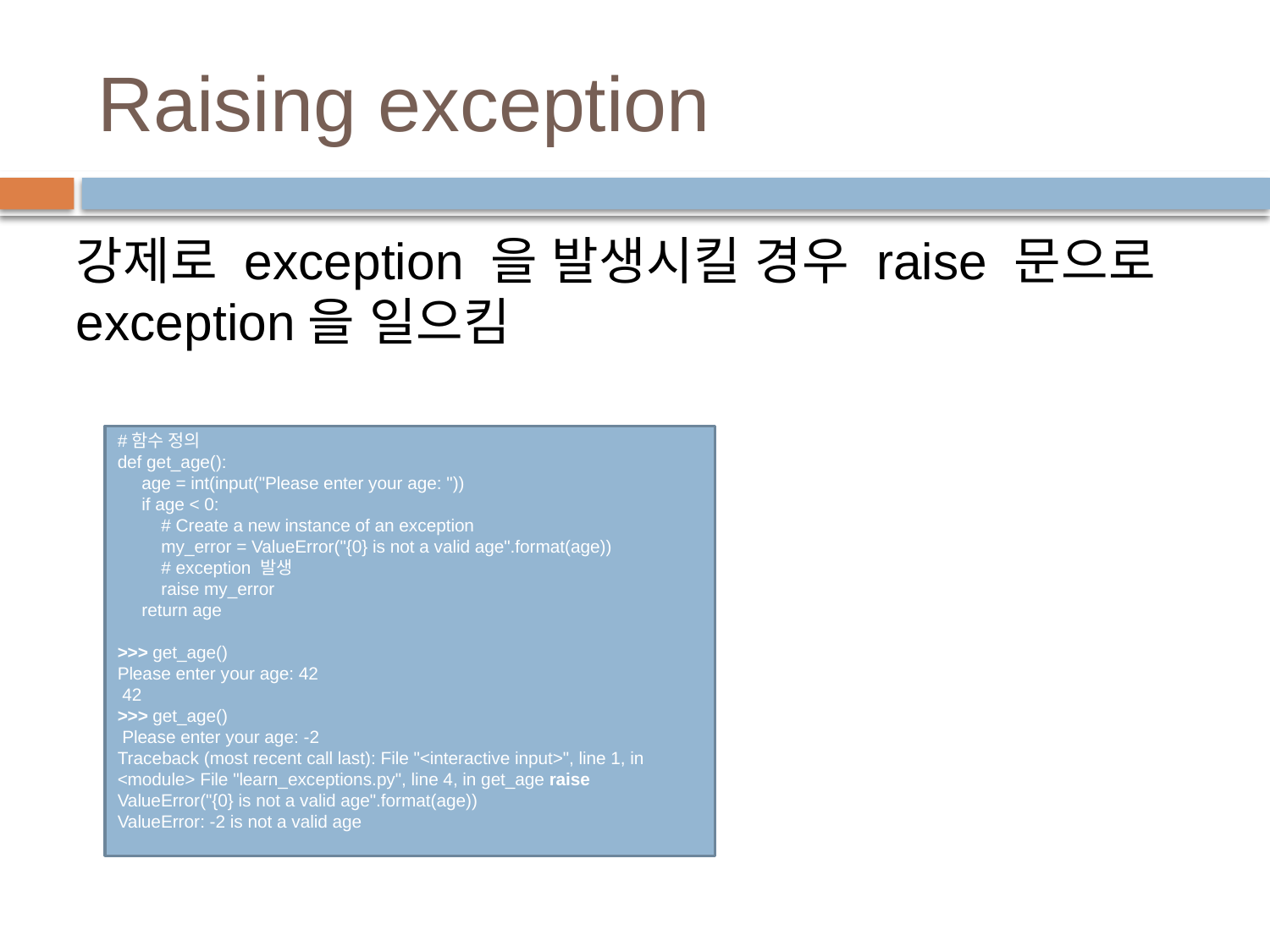

# Raising exception
강제로 exception 을 발생시킬 경우 raise 문으로 exception을 일으킴
#함수 정의
def get_age():
     age = int(input("Please enter your age: "))
     if age < 0:
         # Create a new instance of an exception
         my_error = ValueError("{0} is not a valid age".format(age))
         # exception 발생
         raise my_error
     return age

>>> get_age()
Please enter your age: 42
 42
>>> get_age()
 Please enter your age: -2
Traceback (most recent call last): File "<interactive input>", line 1, in <module> File "learn_exceptions.py", line 4, in get_age raise ValueError("{0} is not a valid age".format(age))
ValueError: -2 is not a valid age